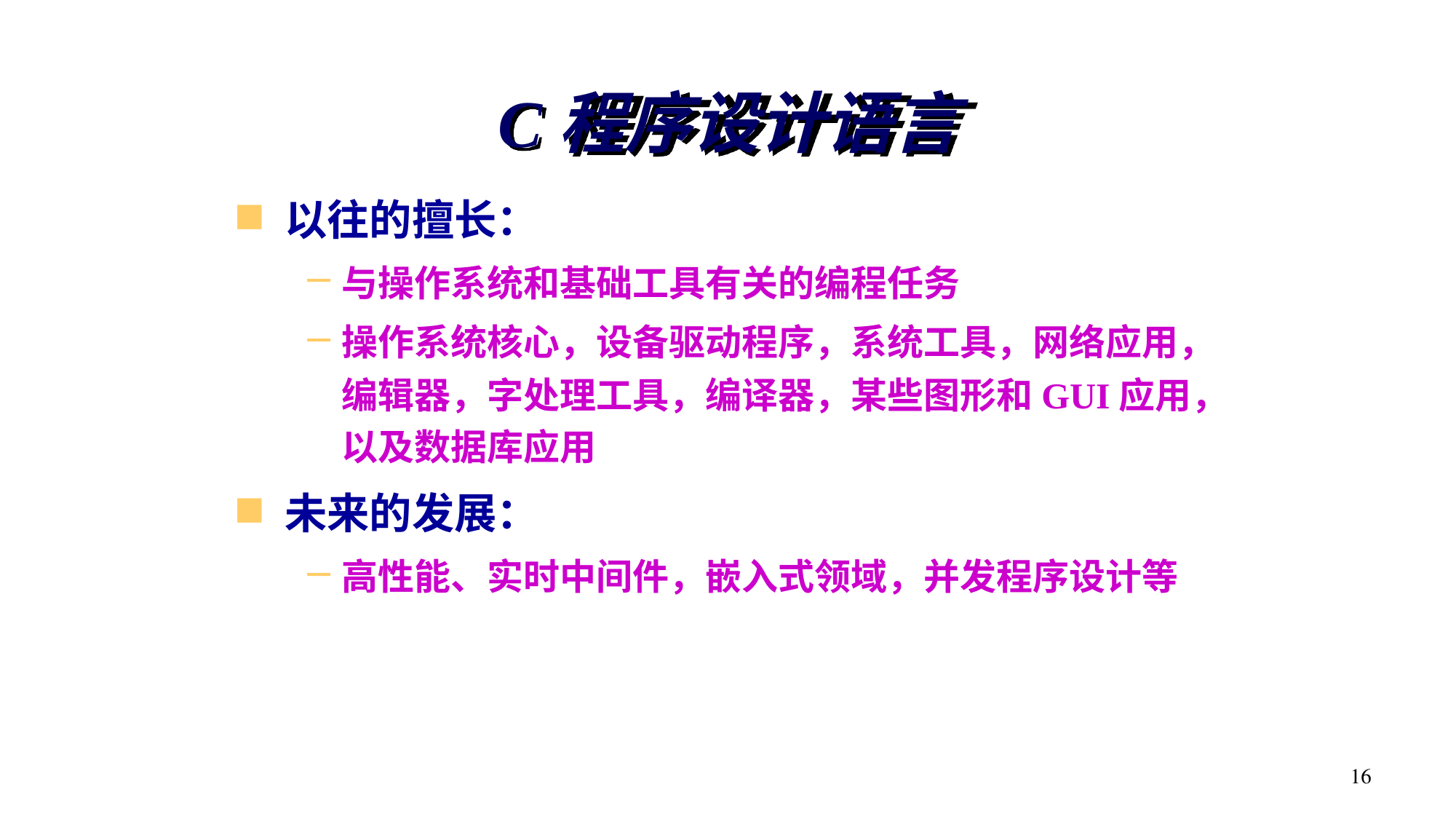

# C程序设计语言
以往的擅长：
与操作系统和基础工具有关的编程任务
操作系统核心，设备驱动程序，系统工具，网络应用，编辑器，字处理工具，编译器，某些图形和GUI应用，以及数据库应用
未来的发展：
高性能、实时中间件，嵌入式领域，并发程序设计等